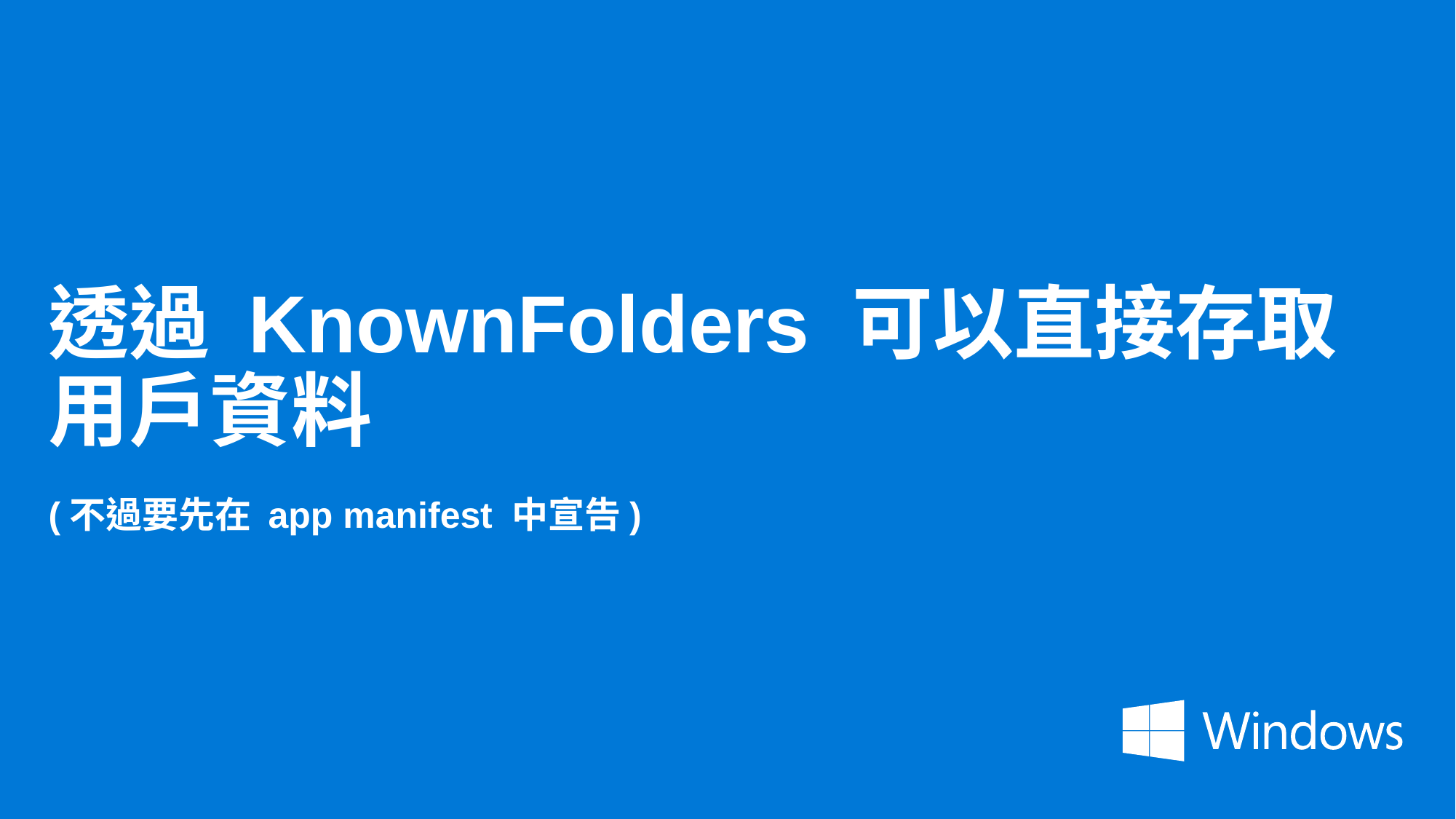

19
# 透過 KnownFolders 可以直接存取用戶資料 (不過要先在 app manifest 中宣告)